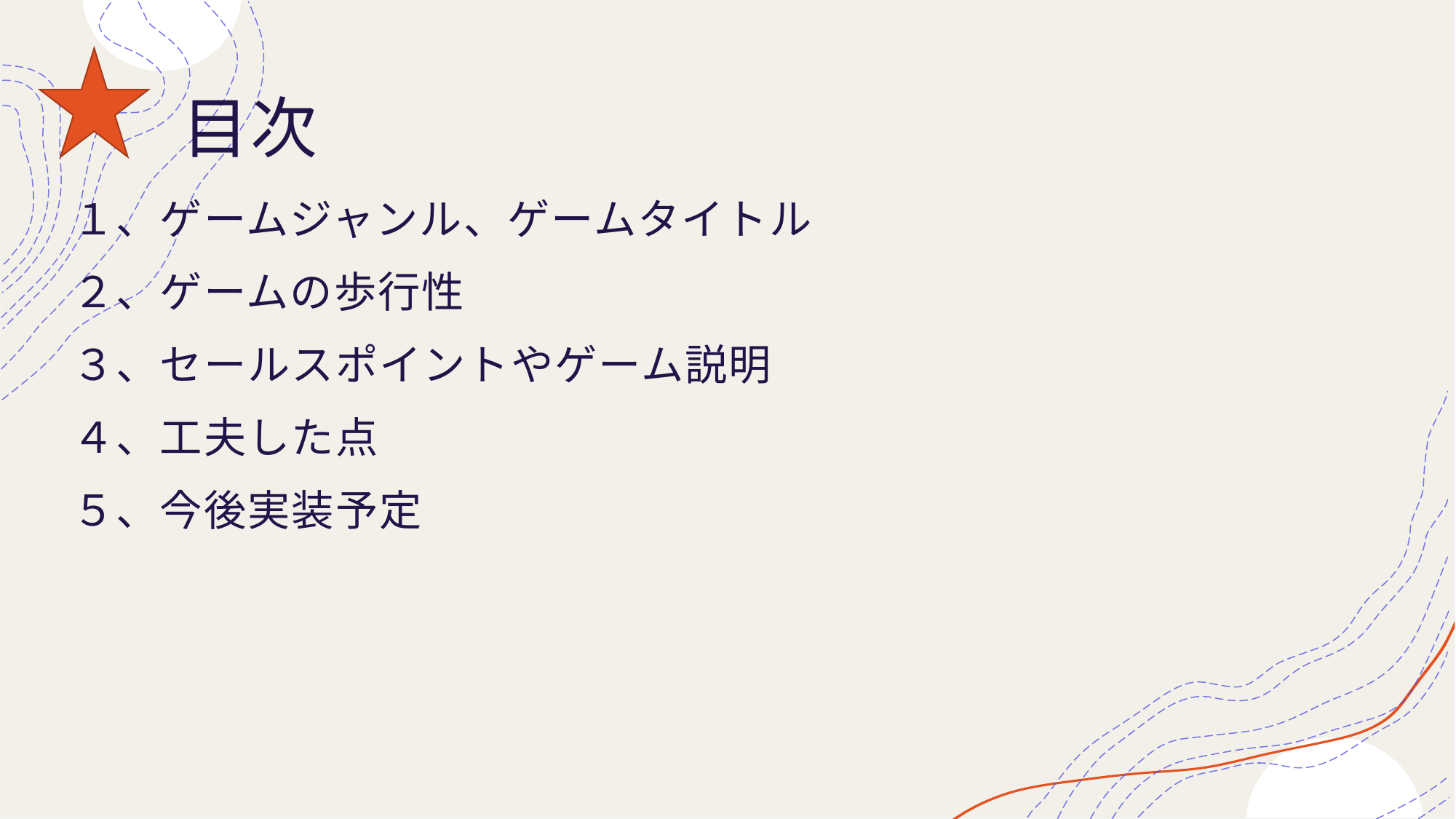

# 目次

１、ゲームジャンル、ゲームタイトル
２、ゲームの歩行性
３、セールスポイントやゲーム説明
４、工夫した点
５、今後実装予定